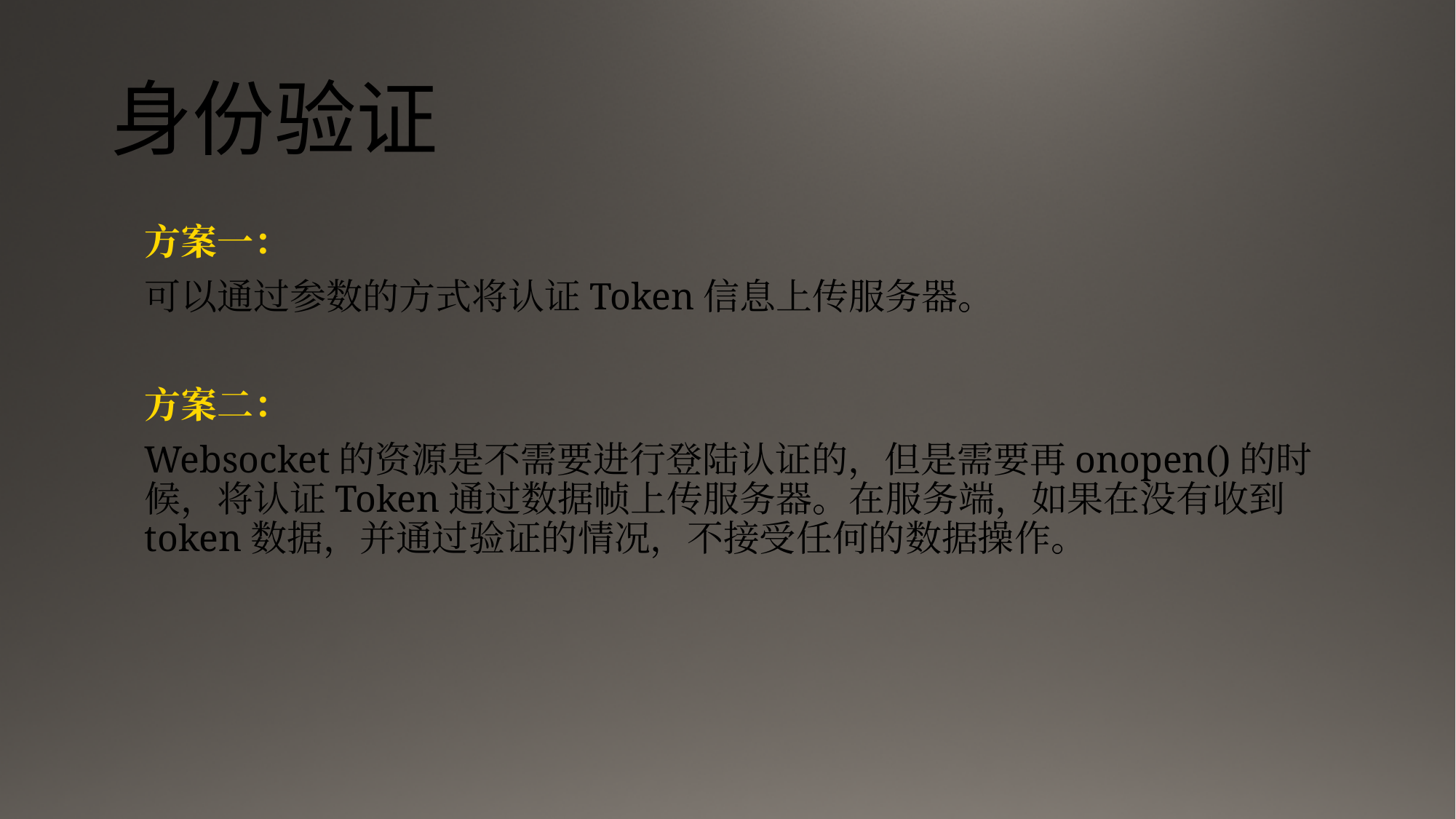

# 身份验证
方案一：
可以通过参数的方式将认证Token信息上传服务器。

方案二：
Websocket的资源是不需要进行登陆认证的，但是需要再onopen()的时候，将认证Token通过数据帧上传服务器。在服务端，如果在没有收到token数据，并通过验证的情况，不接受任何的数据操作。